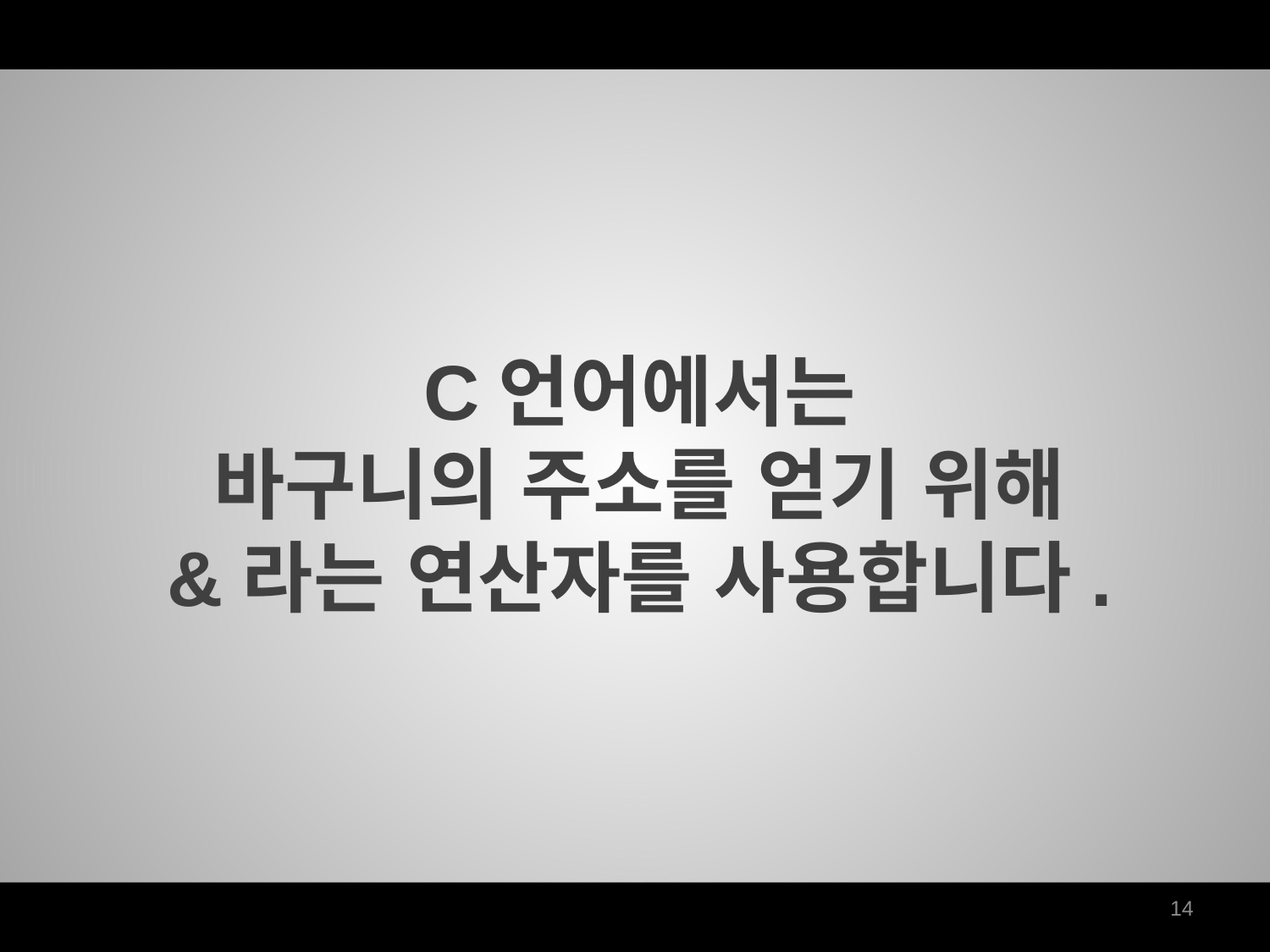

C언어에서는
바구니의 주소를 얻기 위해
&라는 연산자를 사용합니다.
14